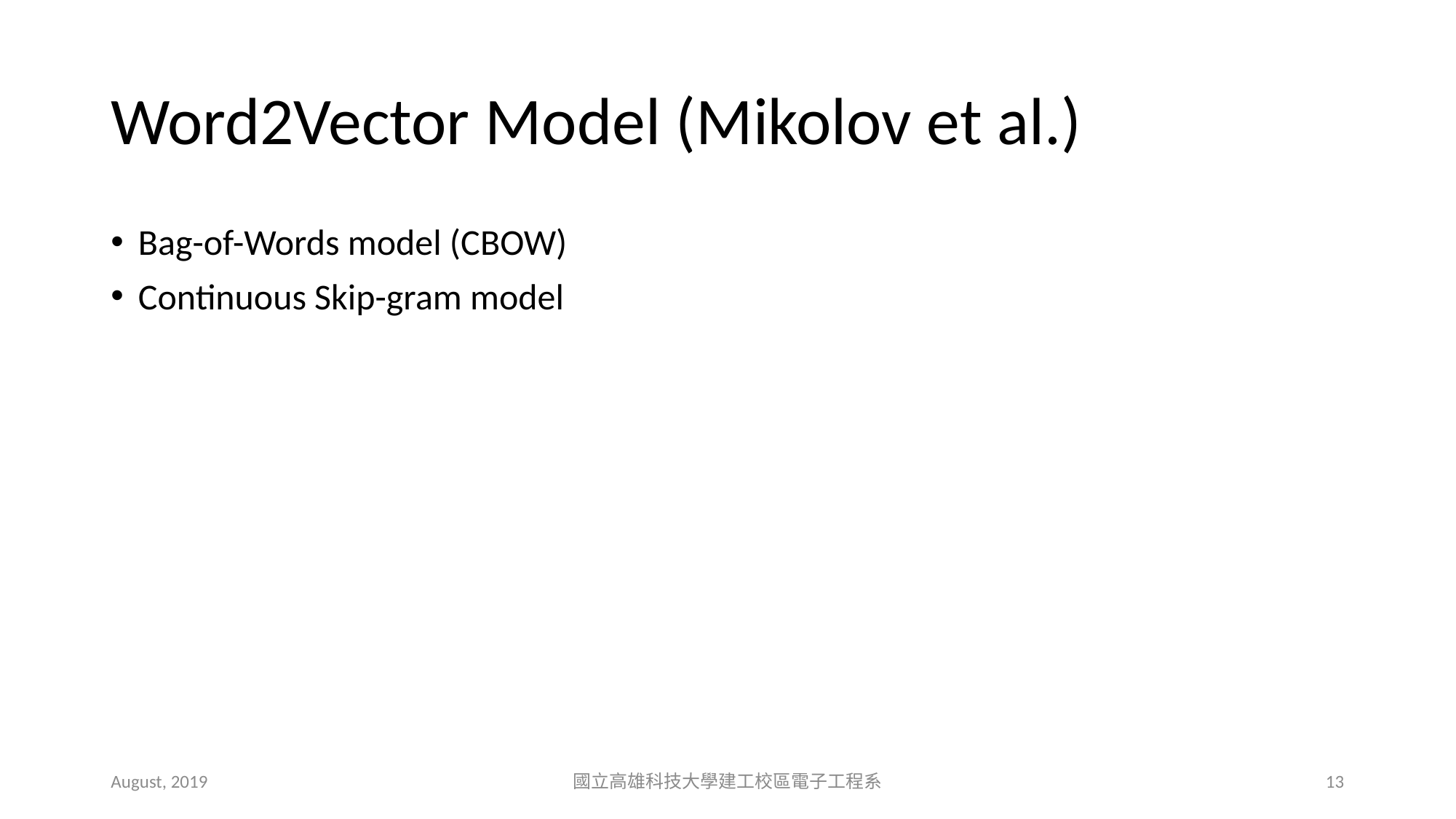

# Word2Vector Model (Mikolov et al.)
Bag-of-Words model (CBOW)
Continuous Skip-gram model

August, 2019
國立高雄科技大學建工校區電子工程系
13